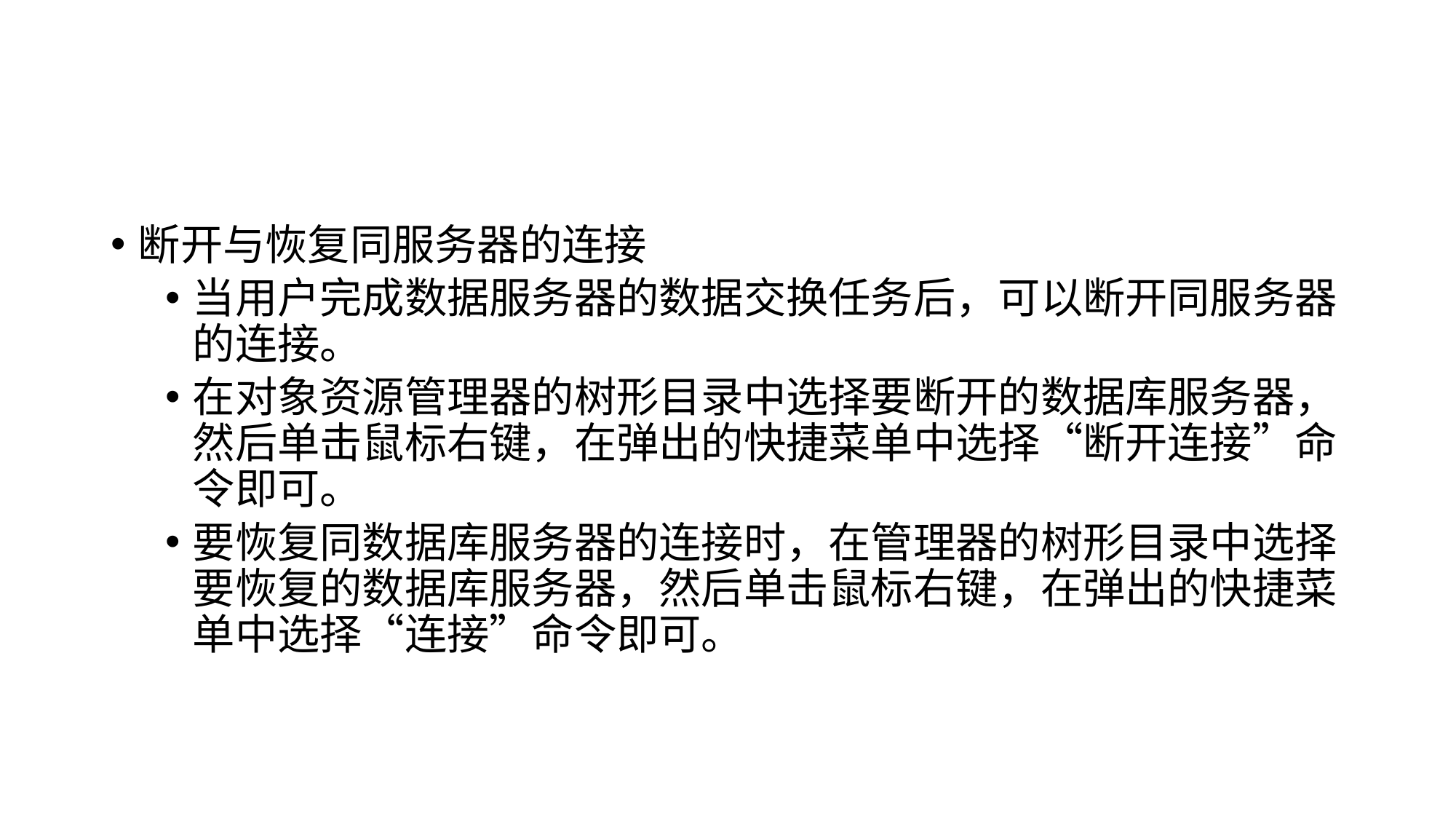

#
断开与恢复同服务器的连接
当用户完成数据服务器的数据交换任务后，可以断开同服务器的连接。
在对象资源管理器的树形目录中选择要断开的数据库服务器，然后单击鼠标右键，在弹出的快捷菜单中选择“断开连接”命令即可。
要恢复同数据库服务器的连接时，在管理器的树形目录中选择要恢复的数据库服务器，然后单击鼠标右键，在弹出的快捷菜单中选择“连接”命令即可。